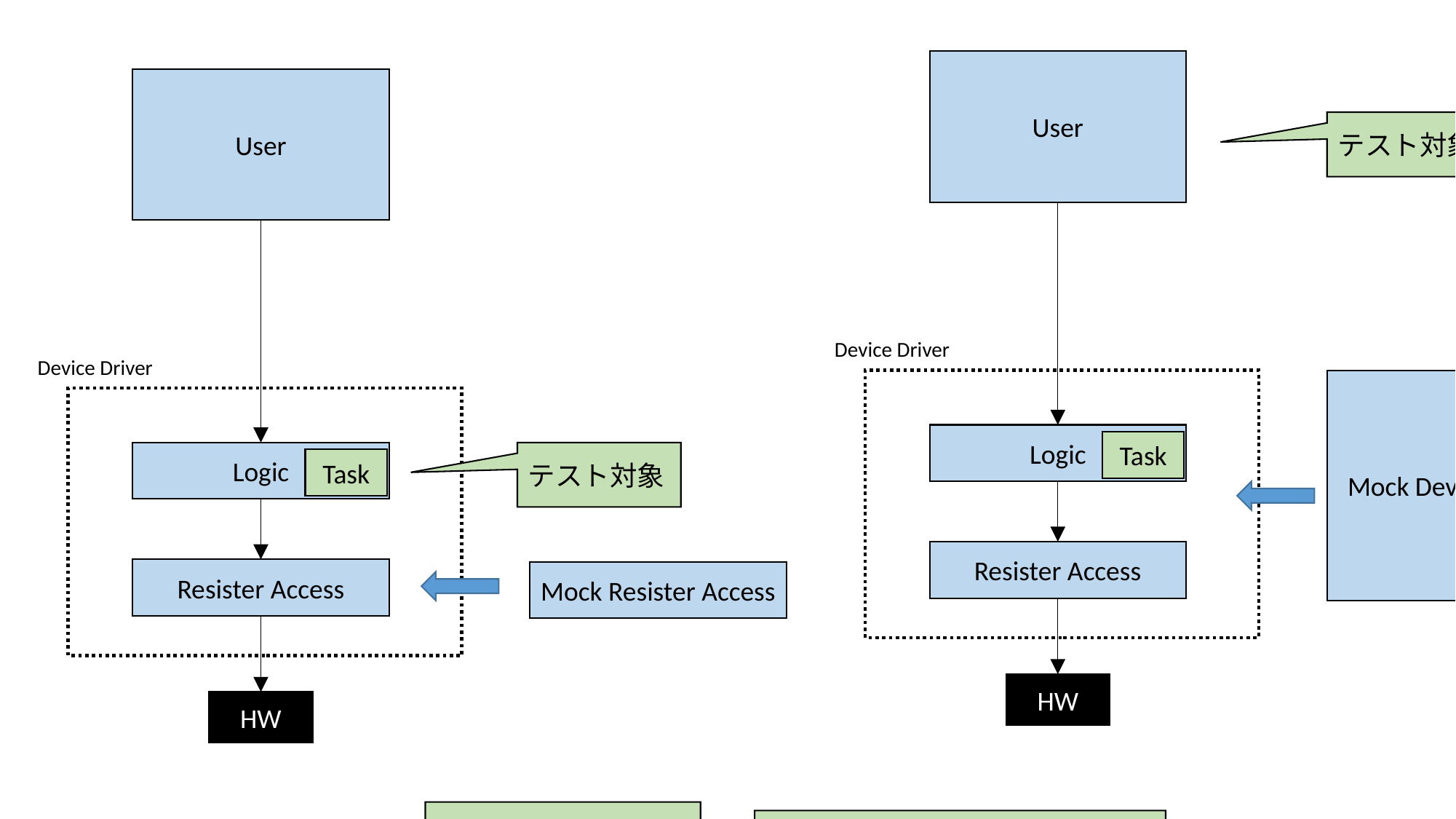

User
User
テスト対象
Device Driver
Device Driver

Mock Device Driver

Logic
Task
Logic
テスト対象
Task

Resister Access
Resister Access
Mock Resister Access

HW
HW
割り込みは?
誰がMOCK用意する?
結合時の空関数を流用
サブモジュール呼び出しは全て内部ラッパーをかまして切り替えられるようにする (どうせ実装初期にやる?)